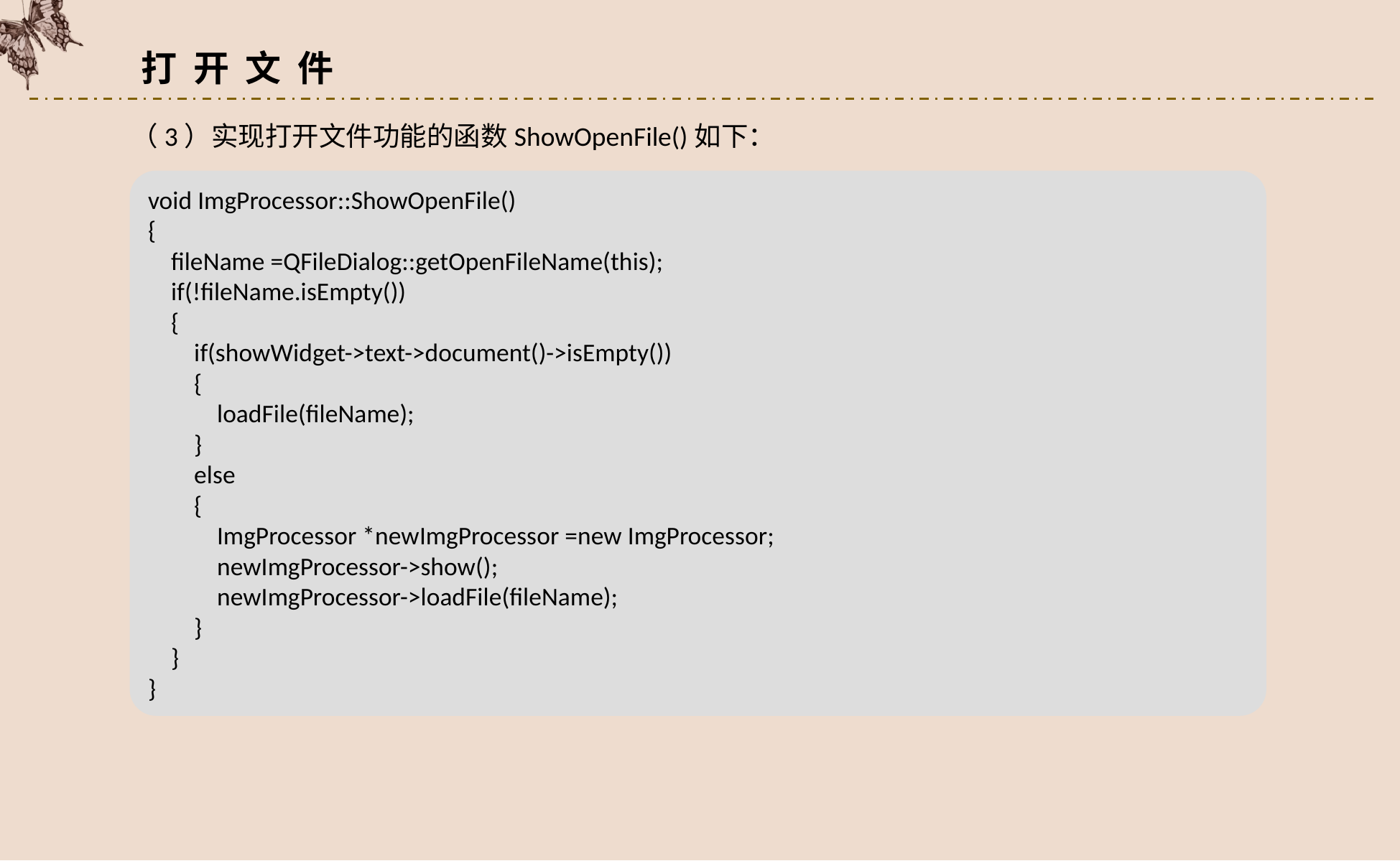

打  开  文  件
（3）实现打开文件功能的函数ShowOpenFile()如下：
void ImgProcessor::ShowOpenFile()
{
    fileName =QFileDialog::getOpenFileName(this);
    if(!fileName.isEmpty())
    {
        if(showWidget->text->document()->isEmpty())
        {
            loadFile(fileName);
        }
        else
        {
            ImgProcessor *newImgProcessor =new ImgProcessor;
            newImgProcessor->show();
            newImgProcessor->loadFile(fileName);
        }
    }
}